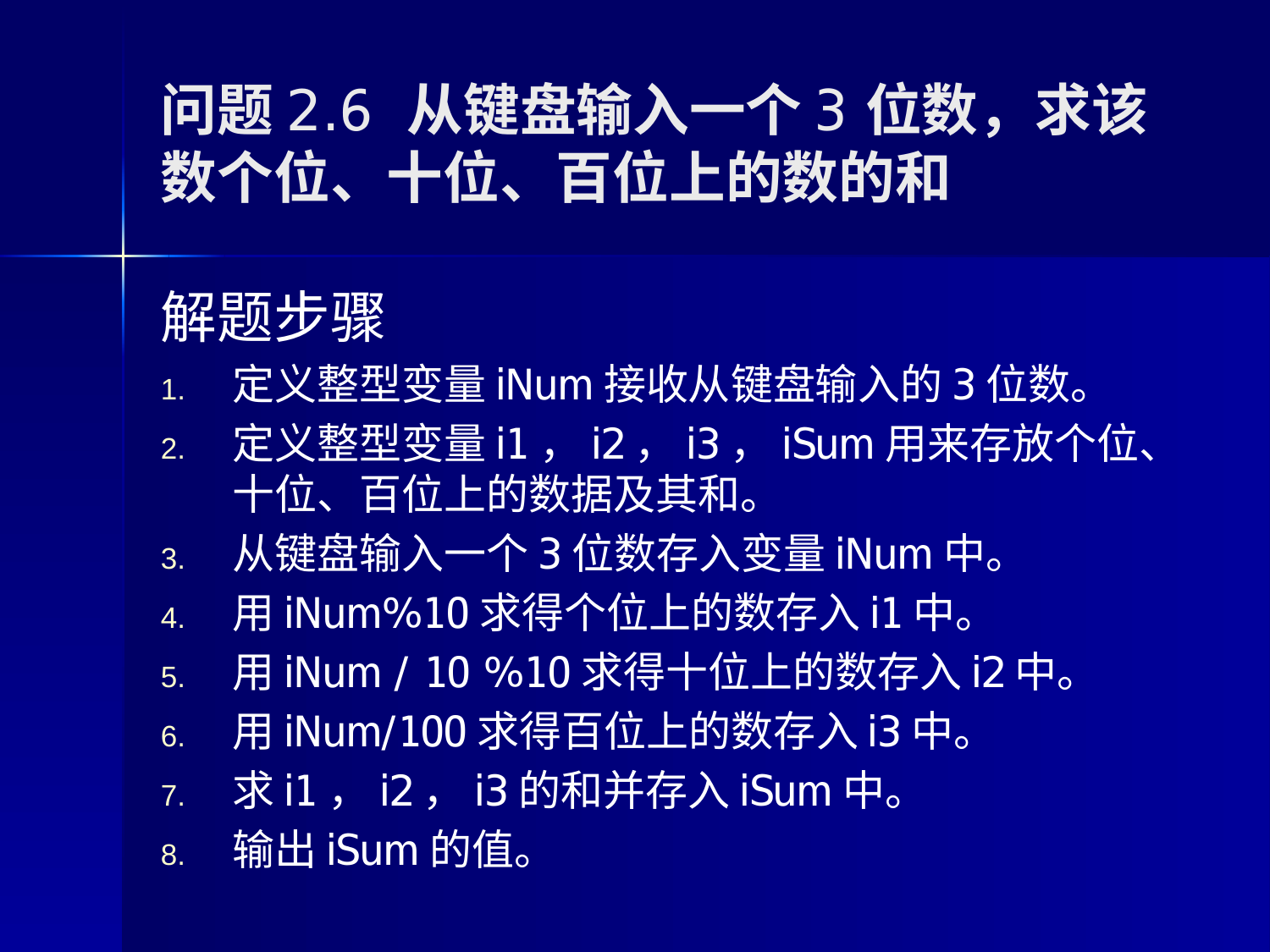

# 问题2.6 从键盘输入一个3位数，求该数个位、十位、百位上的数的和
解题步骤
定义整型变量iNum接收从键盘输入的3位数。
定义整型变量i1，i2，i3，iSum用来存放个位、十位、百位上的数据及其和。
从键盘输入一个3位数存入变量iNum中。
用iNum%10求得个位上的数存入i1中。
用iNum / 10 %10求得十位上的数存入i2中。
用iNum/100求得百位上的数存入i3中。
求i1，i2，i3的和并存入iSum中。
输出iSum的值。